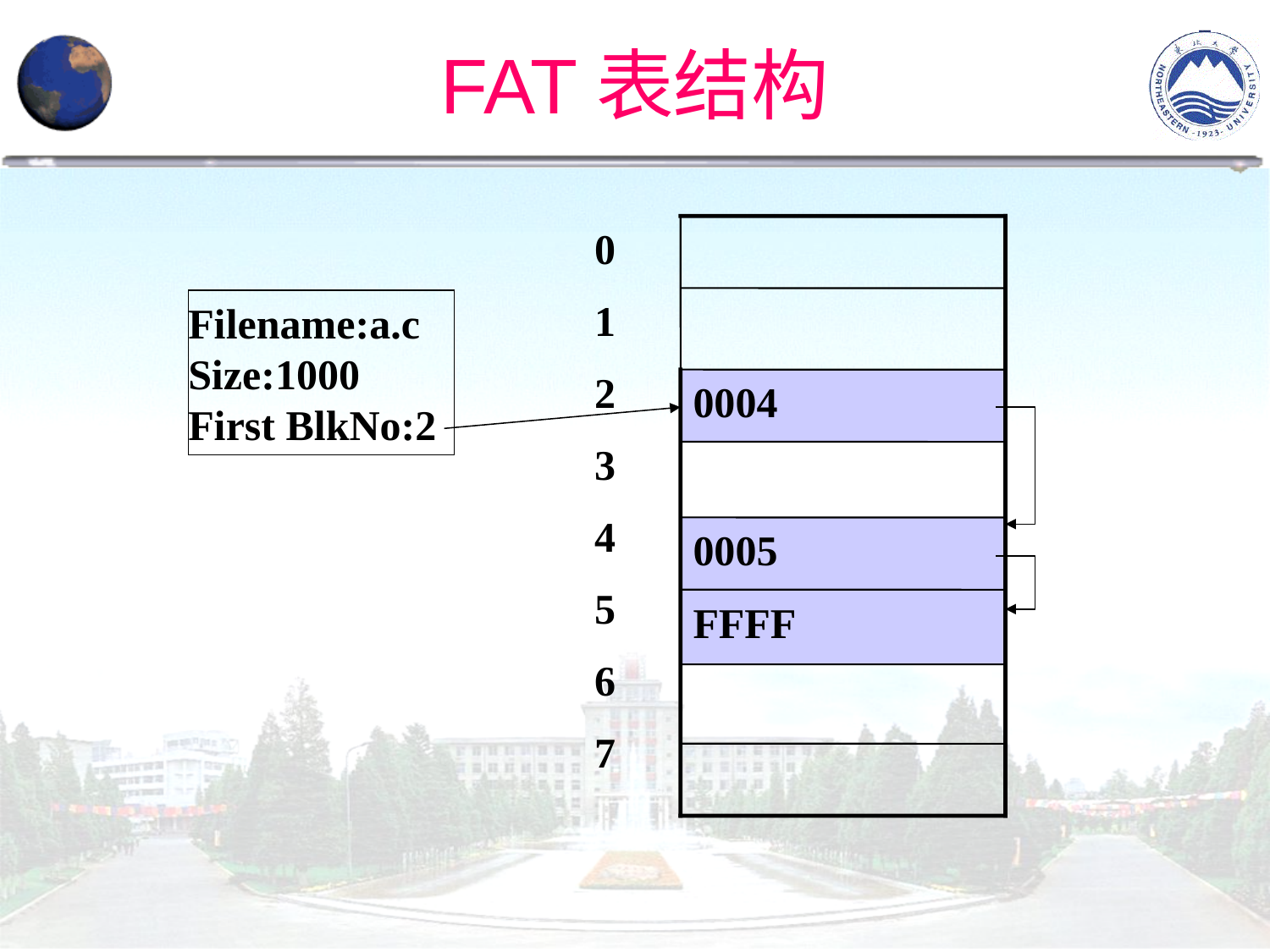

# FAT表结构
0
1
2
3
4
5
6
7

Filename:a.c
Size:1000
First BlkNo:2
0004

0005

FFFF